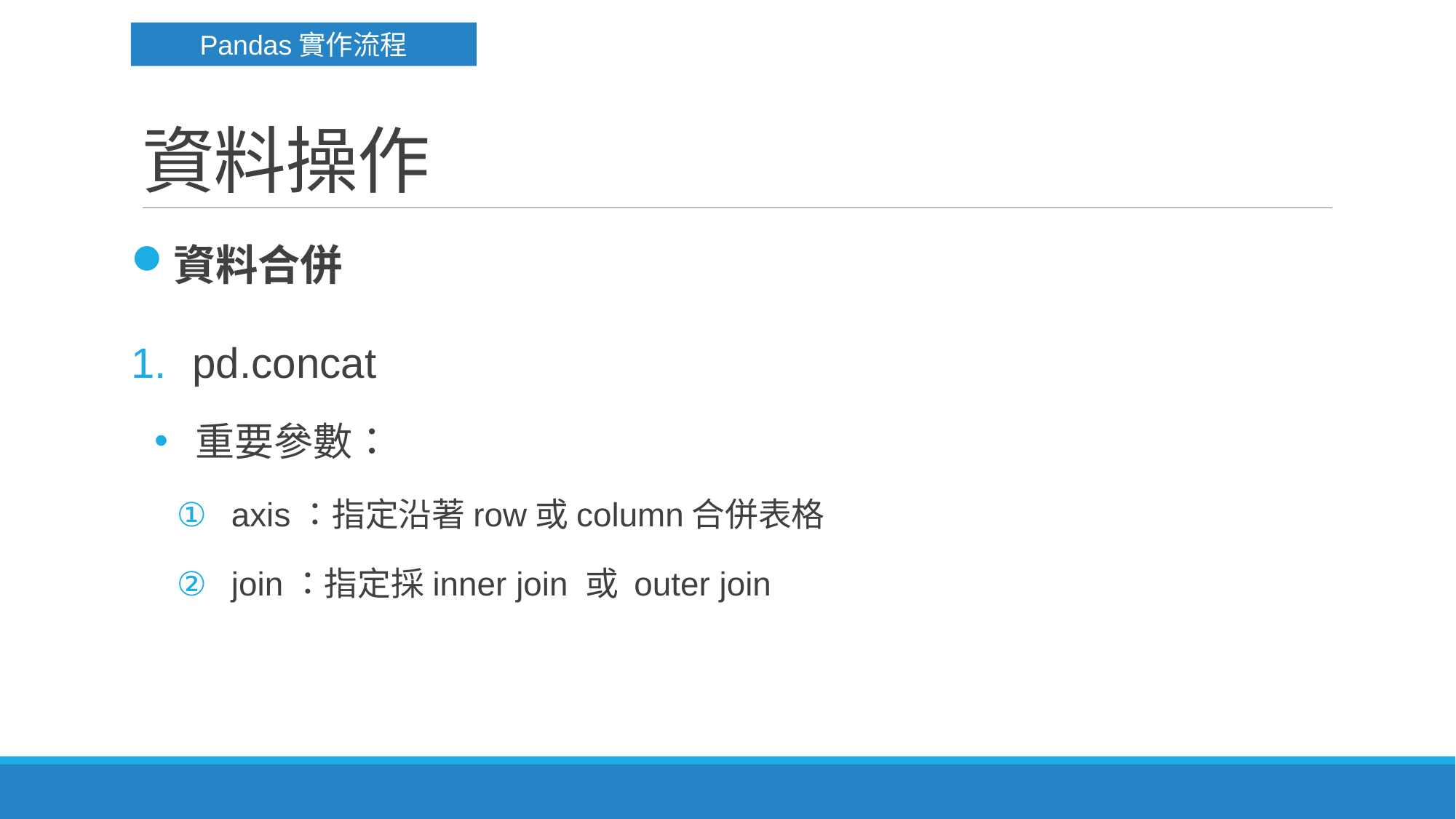

Pandas實作流程
# 資料操作
資料合併
pd.concat
 重要參數：
axis：指定沿著row或column合併表格
join：指定採inner join 或 outer join